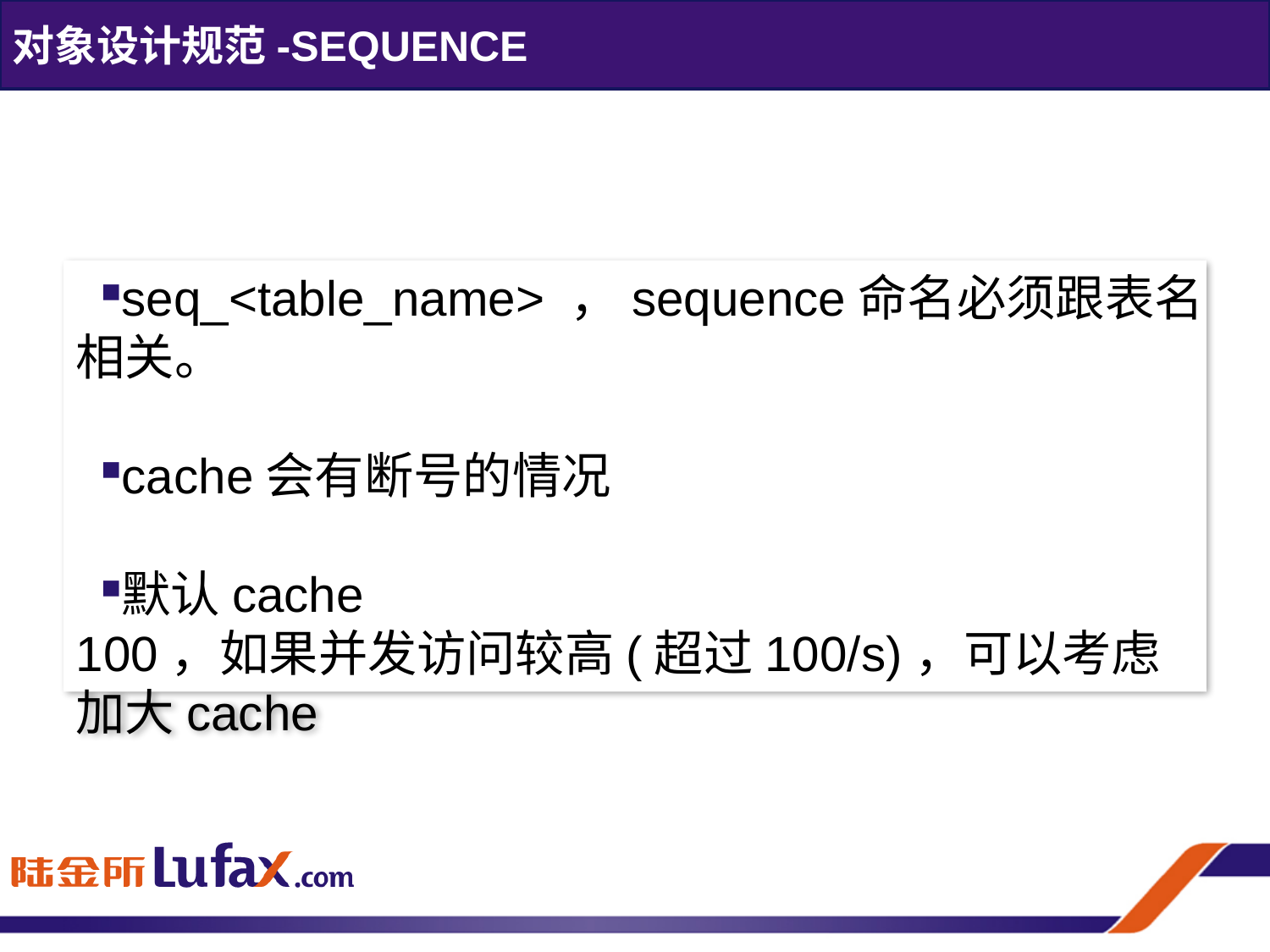

对象设计规范-SEQUENCE
seq_<table_name> ，sequence命名必须跟表名相关。

cache会有断号的情况

默认cache 100，如果并发访问较高(超过100/s)，可以考虑加大cache